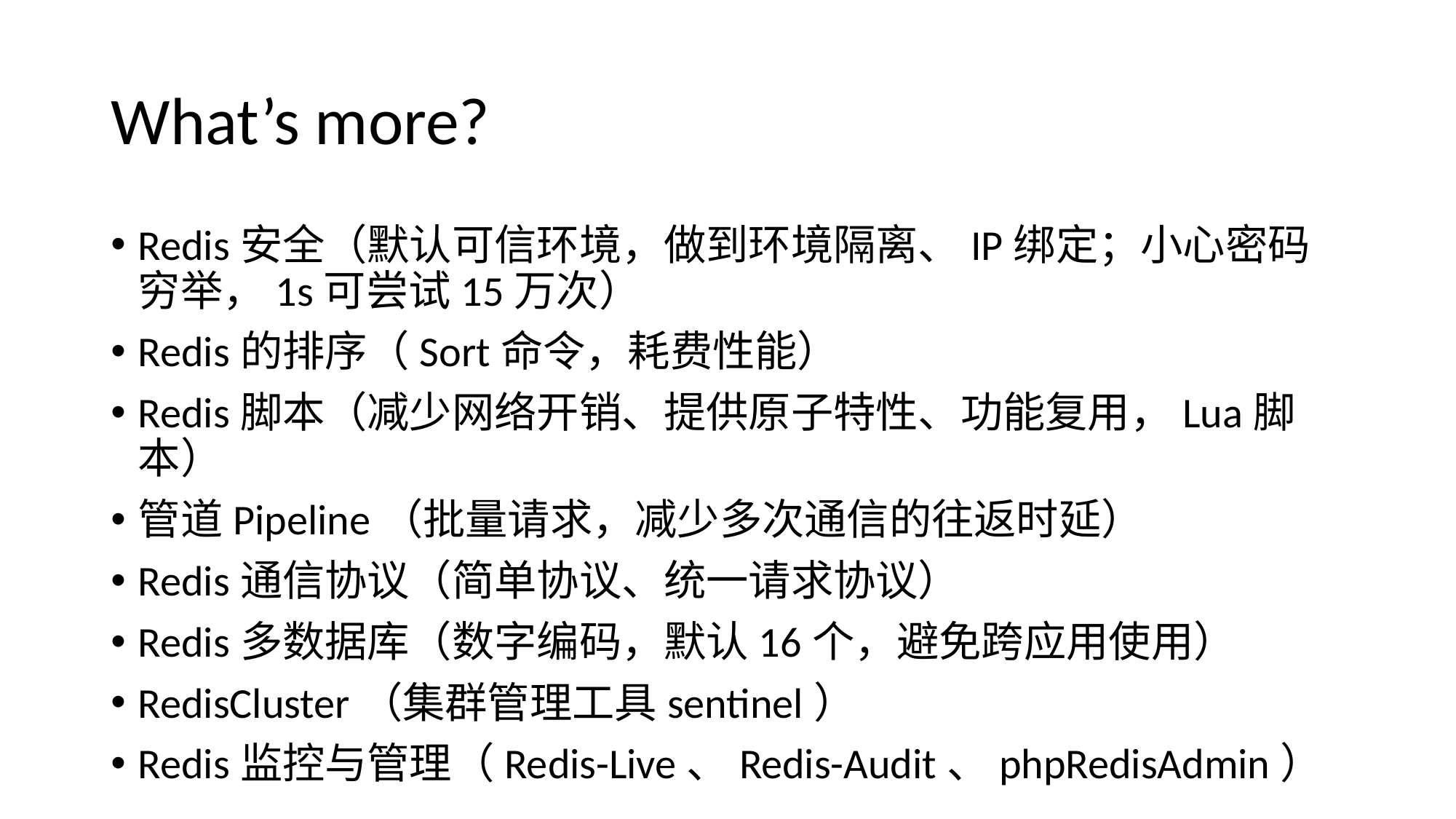

# What’s more?
Redis安全（默认可信环境，做到环境隔离、IP绑定；小心密码穷举，1s可尝试15万次）
Redis的排序（Sort命令，耗费性能）
Redis脚本（减少网络开销、提供原子特性、功能复用，Lua脚本）
管道Pipeline（批量请求，减少多次通信的往返时延）
Redis通信协议（简单协议、统一请求协议）
Redis多数据库（数字编码，默认16个，避免跨应用使用）
RedisCluster（集群管理工具sentinel）
Redis监控与管理（Redis-Live、Redis-Audit、phpRedisAdmin）